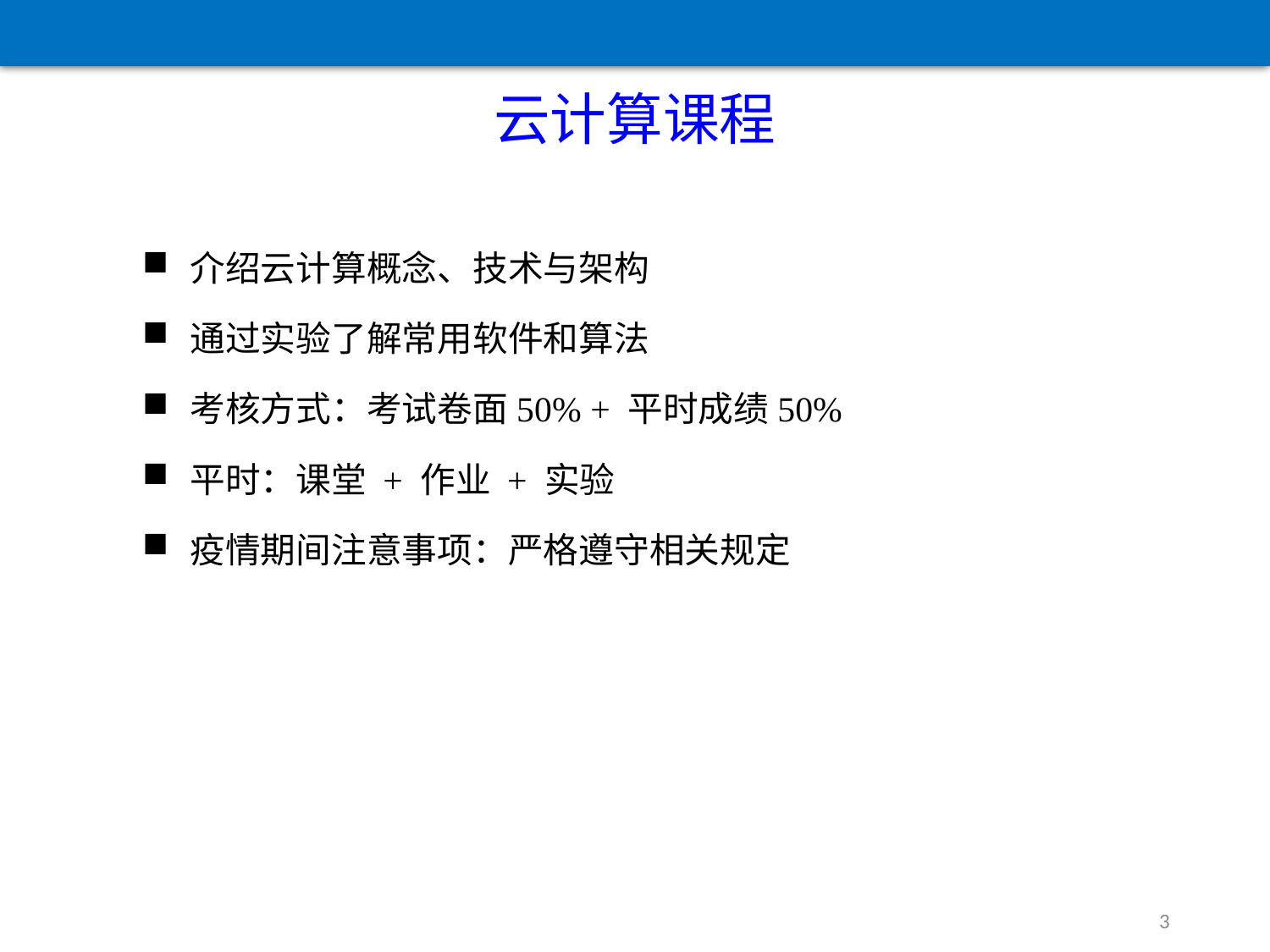

云计算课程
介绍云计算概念、技术与架构
通过实验了解常用软件和算法
考核方式：考试卷面50% + 平时成绩50%
平时：课堂 + 作业 + 实验
疫情期间注意事项：严格遵守相关规定
3